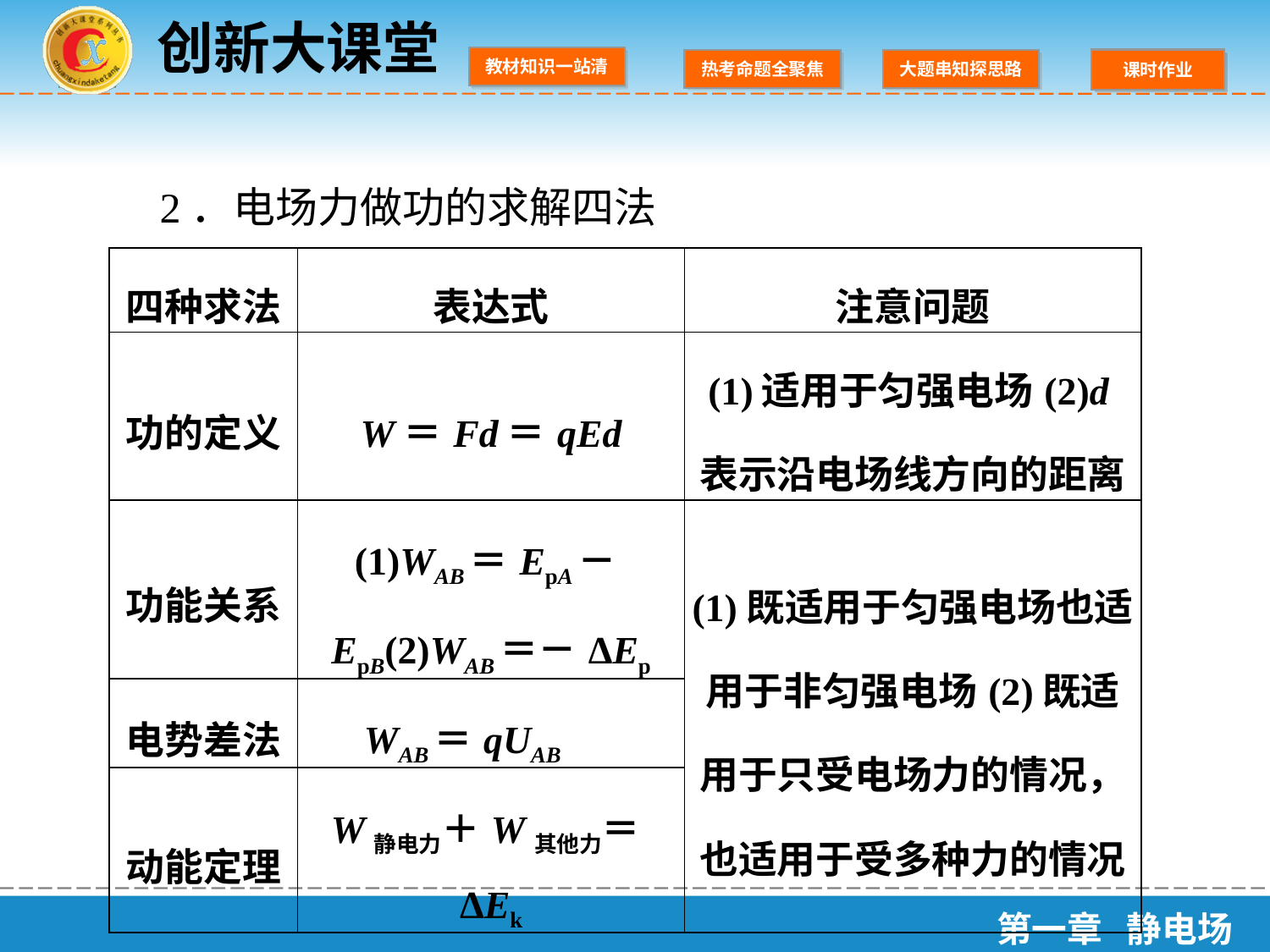

2．电场力做功的求解四法
| 四种求法 | 表达式 | 注意问题 |
| --- | --- | --- |
| 功的定义 | W＝Fd＝qEd | (1)适用于匀强电场(2)d表示沿电场线方向的距离 |
| 功能关系 | (1)WAB＝EpA－EpB(2)WAB＝－ΔEp | (1)既适用于匀强电场也适用于非匀强电场(2)既适用于只受电场力的情况，也适用于受多种力的情况 |
| 电势差法 | WAB＝qUAB |  |
| 动能定理 | W静电力＋W其他力＝ΔEk |  |